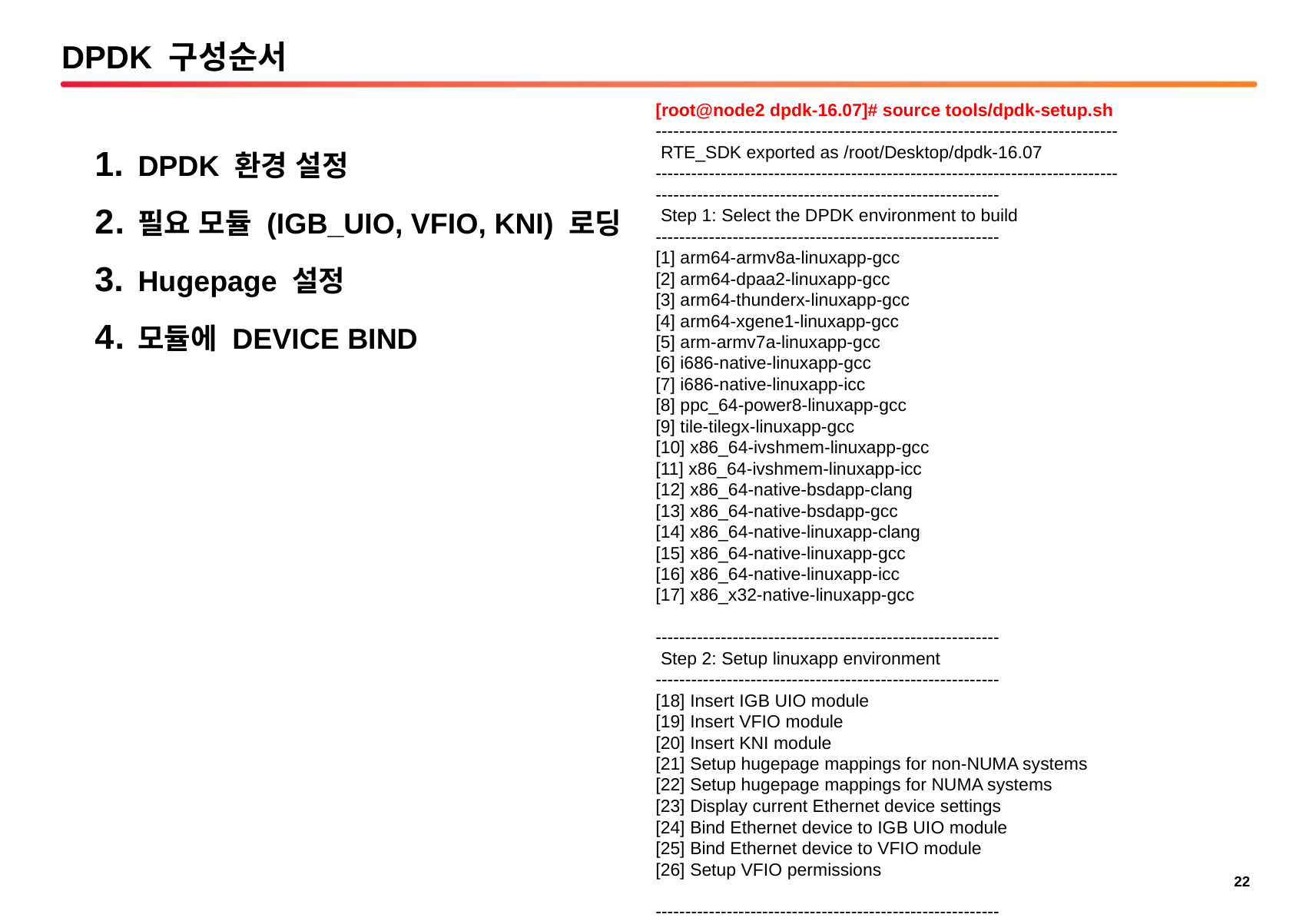

# DPDK 구성순서
[root@node2 dpdk-16.07]# source tools/dpdk-setup.sh
------------------------------------------------------------------------------
 RTE_SDK exported as /root/Desktop/dpdk-16.07
------------------------------------------------------------------------------
----------------------------------------------------------
 Step 1: Select the DPDK environment to build
----------------------------------------------------------
[1] arm64-armv8a-linuxapp-gcc
[2] arm64-dpaa2-linuxapp-gcc
[3] arm64-thunderx-linuxapp-gcc
[4] arm64-xgene1-linuxapp-gcc
[5] arm-armv7a-linuxapp-gcc
[6] i686-native-linuxapp-gcc
[7] i686-native-linuxapp-icc
[8] ppc_64-power8-linuxapp-gcc
[9] tile-tilegx-linuxapp-gcc
[10] x86_64-ivshmem-linuxapp-gcc
[11] x86_64-ivshmem-linuxapp-icc
[12] x86_64-native-bsdapp-clang
[13] x86_64-native-bsdapp-gcc
[14] x86_64-native-linuxapp-clang
[15] x86_64-native-linuxapp-gcc
[16] x86_64-native-linuxapp-icc
[17] x86_x32-native-linuxapp-gcc

----------------------------------------------------------
 Step 2: Setup linuxapp environment
----------------------------------------------------------
[18] Insert IGB UIO module
[19] Insert VFIO module
[20] Insert KNI module
[21] Setup hugepage mappings for non-NUMA systems
[22] Setup hugepage mappings for NUMA systems
[23] Display current Ethernet device settings
[24] Bind Ethernet device to IGB UIO module
[25] Bind Ethernet device to VFIO module
[26] Setup VFIO permissions

----------------------------------------------------------
 Step 3: Run test application for linuxapp environment
----------------------------------------------------------
[27] Run test application ($RTE_TARGET/app/test)
[28] Run testpmd application in interactive mode ($RTE_TARGET/app/testpmd)

----------------------------------------------------------
 Step 4: Other tools
----------------------------------------------------------
[29] List hugepage info from /proc/meminfo

----------------------------------------------------------
 Step 5: Uninstall and system cleanup
----------------------------------------------------------
[30] Unbind NICs from IGB UIO or VFIO driver
[31] Remove IGB UIO module
[32] Remove VFIO module
[33] Remove KNI module
[34] Remove hugepage mappings

[35] Exit Script
DPDK 환경 설정
필요 모듈 (IGB_UIO, VFIO, KNI) 로딩
Hugepage 설정
모듈에 DEVICE BIND